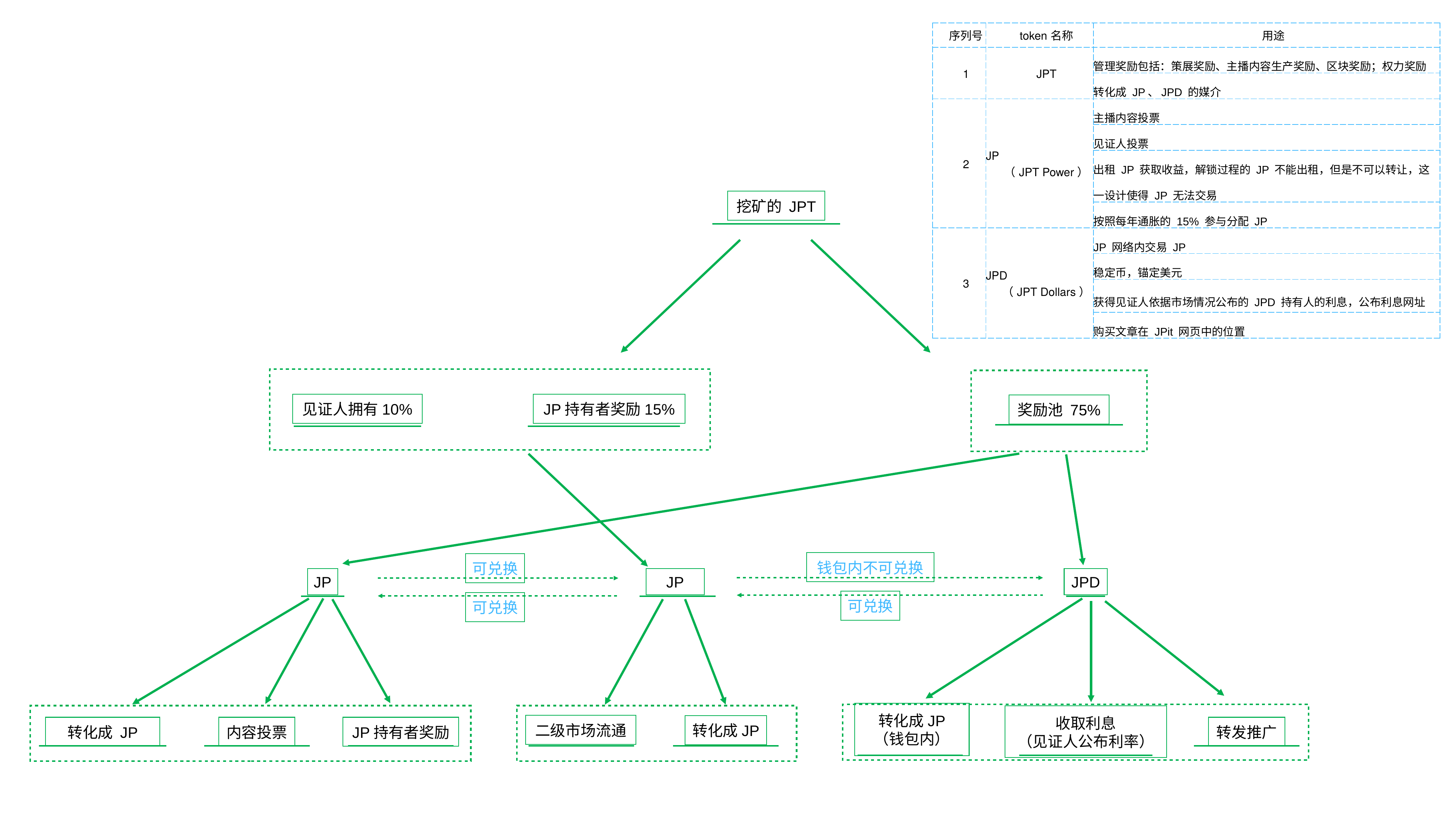

| 序列号 | token名称 | 用途 |
| --- | --- | --- |
| 1 | JPT | 管理奖励包括：策展奖励、主播内容生产奖励、区块奖励；权力奖励 |
|  |  | 转化成 JP、JPD 的媒介 |
| 2 | JP （JPT Power） | 主播内容投票 |
|  |  | 见证人投票 |
|  |  | 出租 JP 获取收益，解锁过程的 JP 不能出租，但是不可以转让，这一设计使得 JP 无法交易 |
|  |  | 按照每年通胀的 15% 参与分配 JP |
| 3 | JPD （JPT Dollars） | JP 网络内交易 JP |
|  |  | 稳定币，锚定美元 |
|  |  | 获得见证人依据市场情况公布的 JPD 持有人的利息，公布利息网址 |
|  |  | 购买文章在 JPit 网页中的位置 |
挖矿的 JPT

见证人拥有10%

JP持有者奖励15%

奖励池 75%

钱包内不可兑换
可兑换
JP

JP

JPD

可兑换
可兑换

转化成JP
（钱包内）
收取利息
（见证人公布利率）
转发推广

转化成 JP
内容投票
JP持有者奖励

二级市场流通
转化成JP